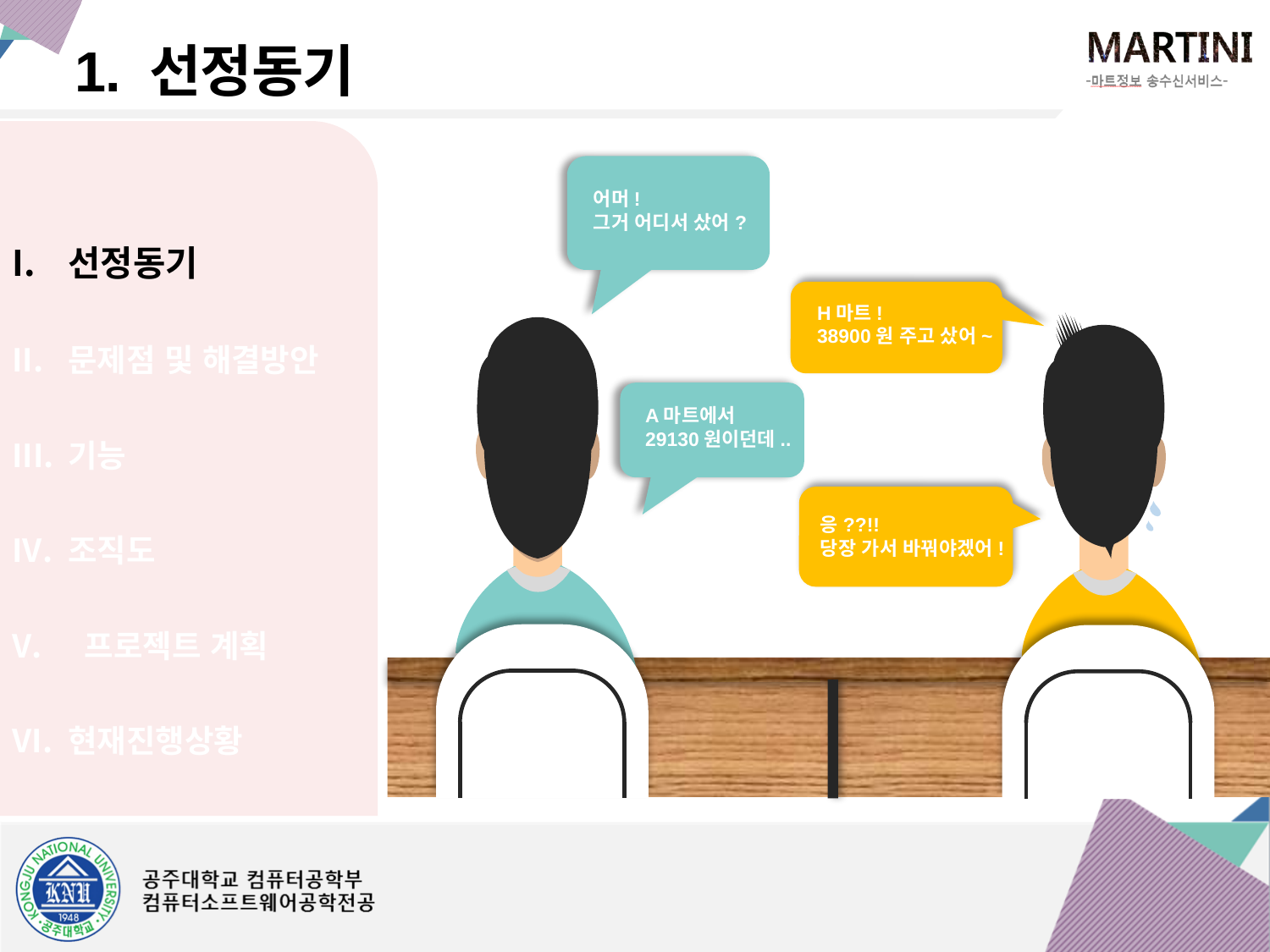

1. 선정동기
선정동기
문제점 및 해결방안
기능
조직도
 프로젝트 계획
현재진행상황

어머!
그거 어디서 샀어?

H마트!
38900원 주고 샀어~

A마트에서
29130원이던데..

응??!!
당장 가서 바꿔야겠어!